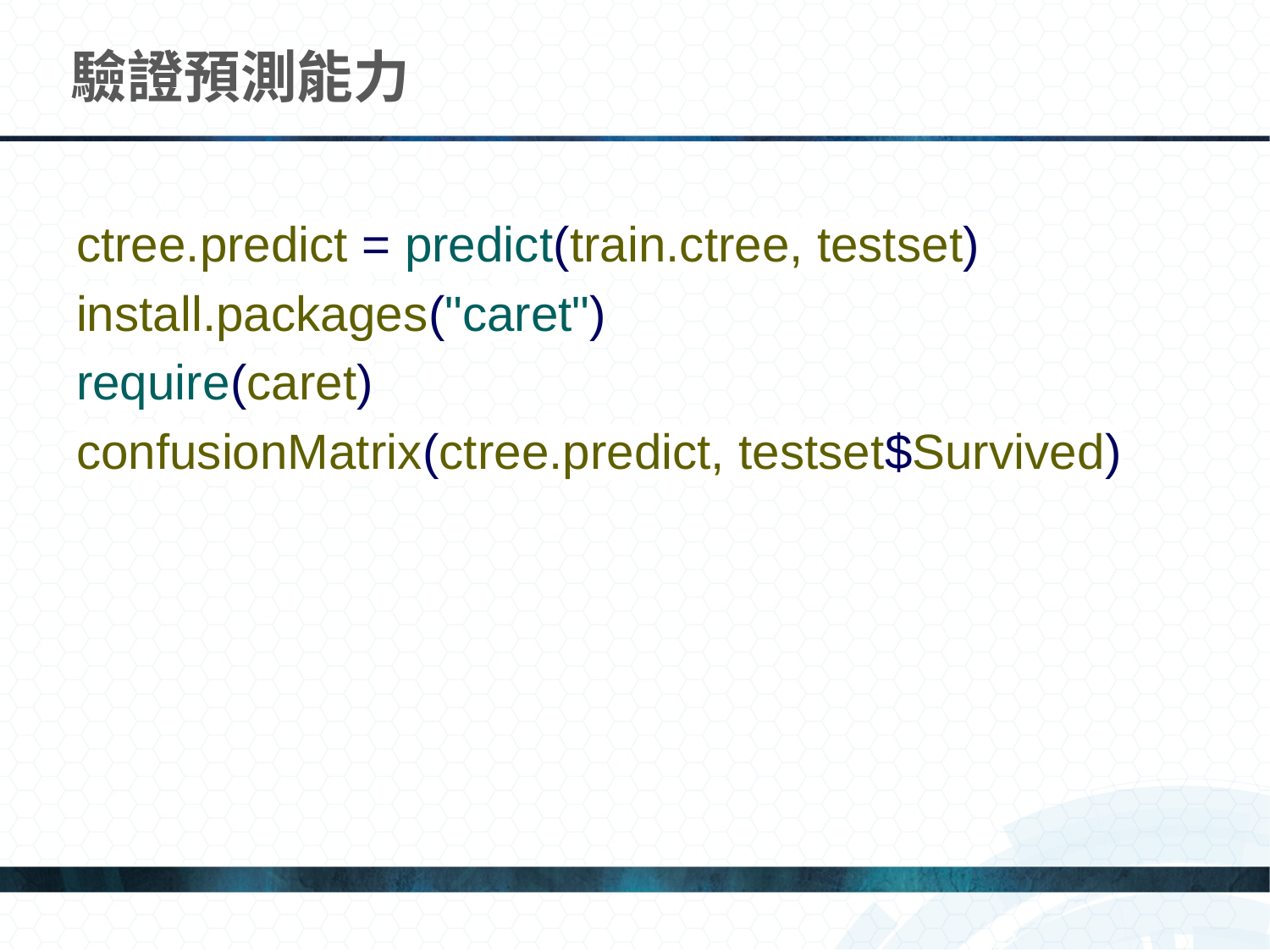

# 驗證預測能力
ctree.predict = predict(train.ctree, testset)
install.packages("caret")
require(caret)
confusionMatrix(ctree.predict, testset$Survived)